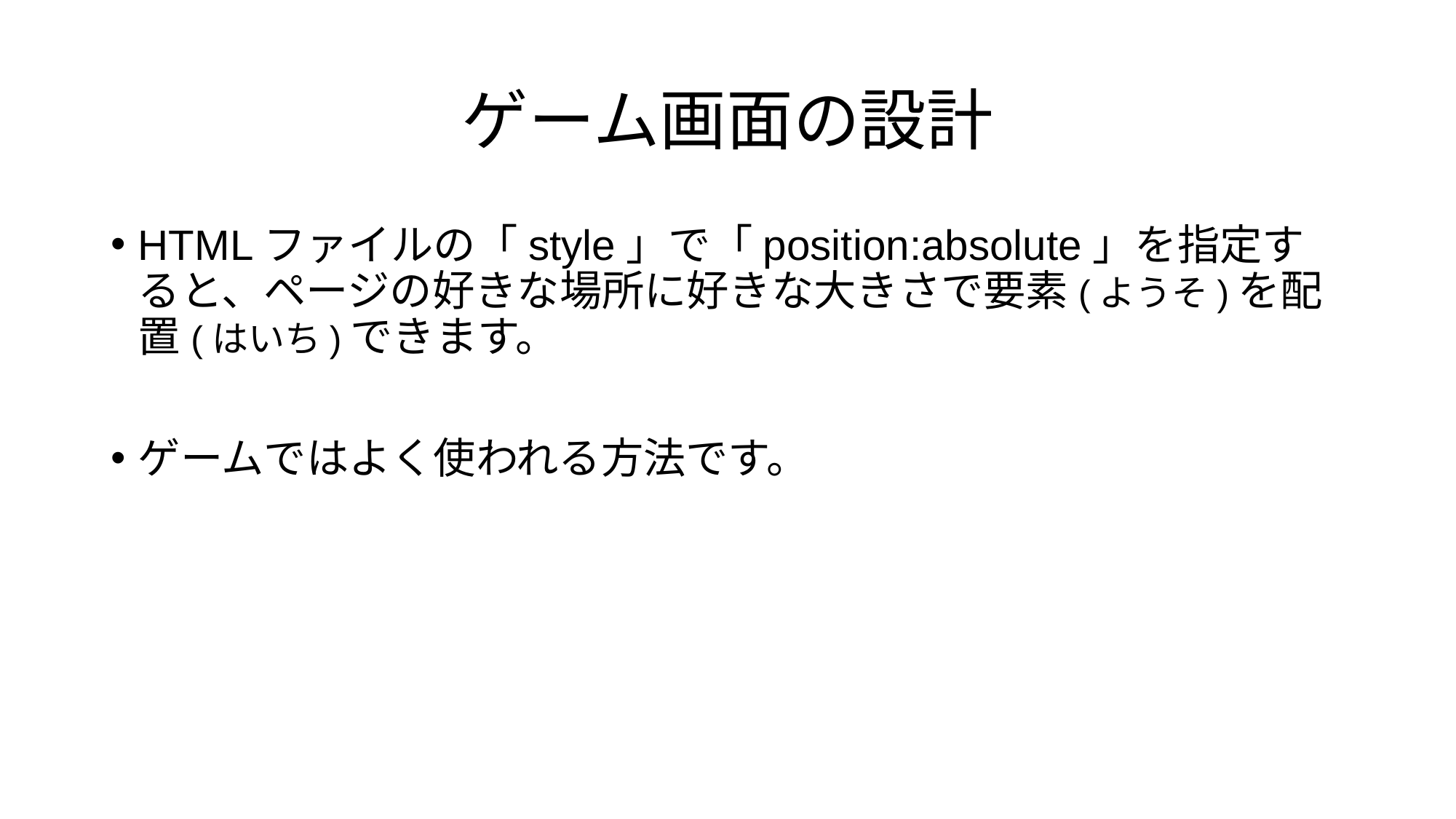

# ゲーム画面の設計
HTMLファイルの「style」で「position:absolute」を指定すると、ページの好きな場所に好きな大きさで要素(ようそ)を配置(はいち)できます。

ゲームではよく使われる方法です。